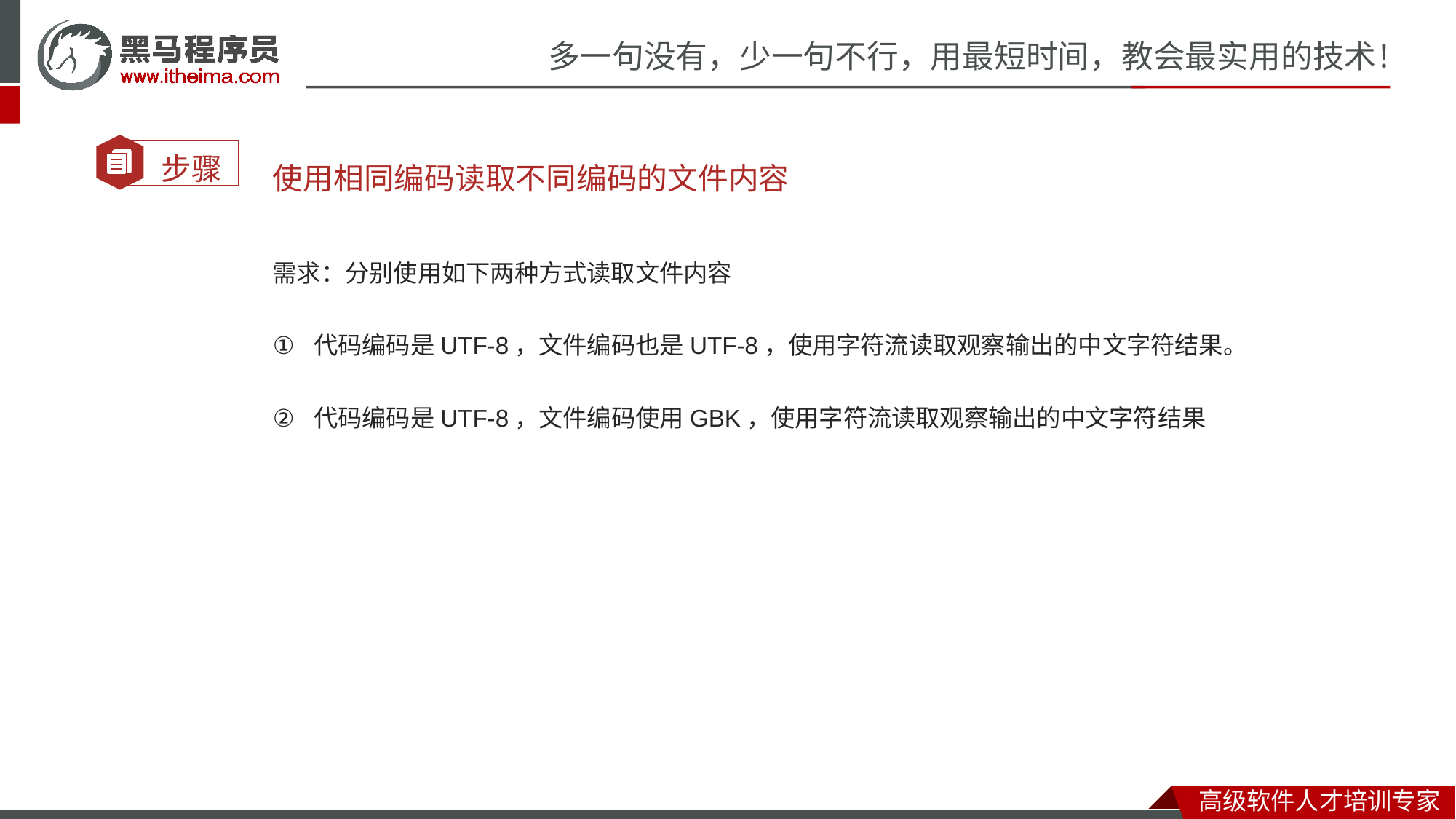

使用相同编码读取不同编码的文件内容
需求：分别使用如下两种方式读取文件内容
代码编码是UTF-8，文件编码也是UTF-8，使用字符流读取观察输出的中文字符结果。
代码编码是UTF-8，文件编码使用GBK，使用字符流读取观察输出的中文字符结果